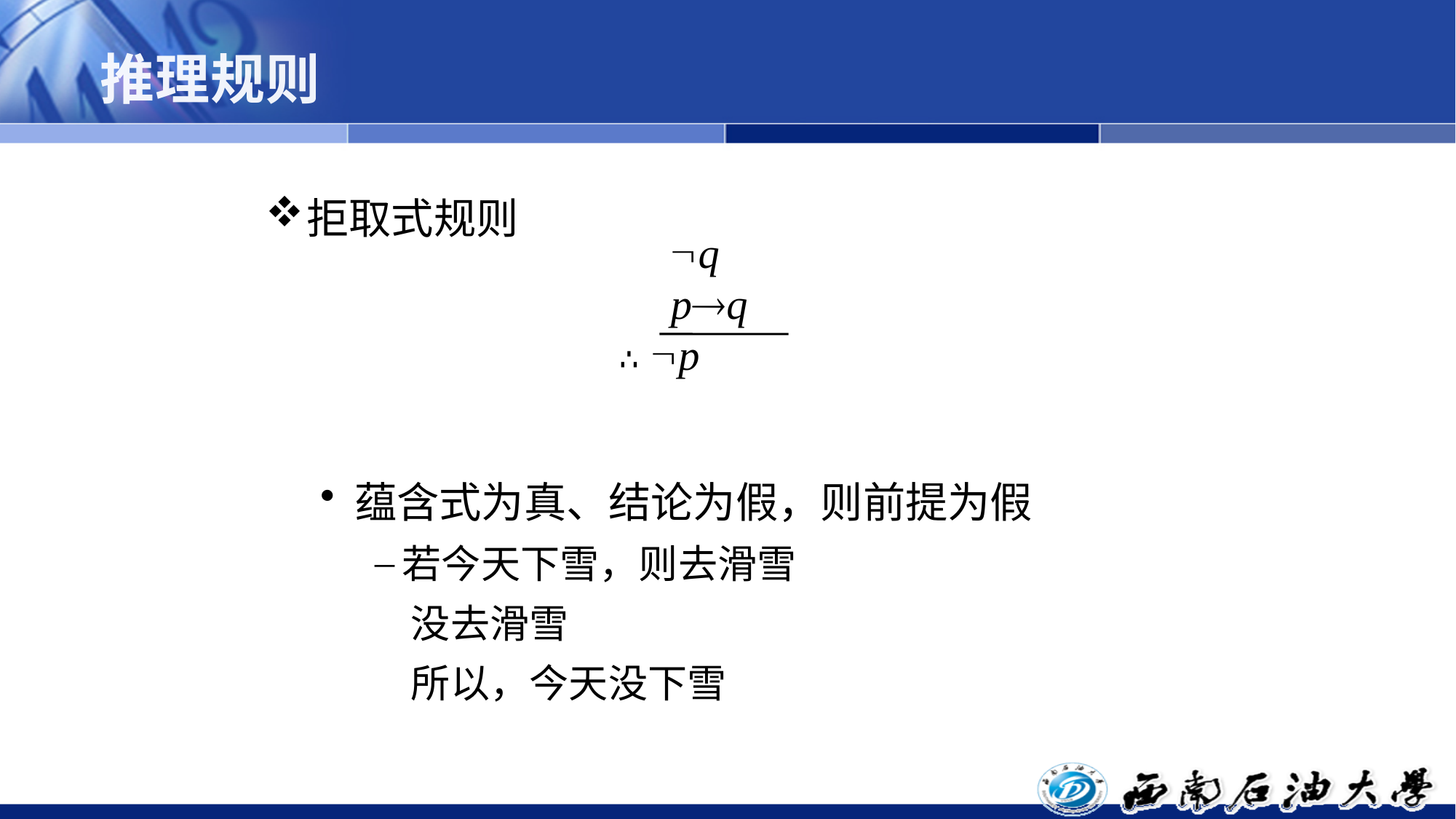

# 推理规则
拒取式规则

蕴含式为真、结论为假，则前提为假
若今天下雪，则去滑雪
   没去滑雪
   所以，今天没下雪
     ¬q
     p→q
∴ ¬p